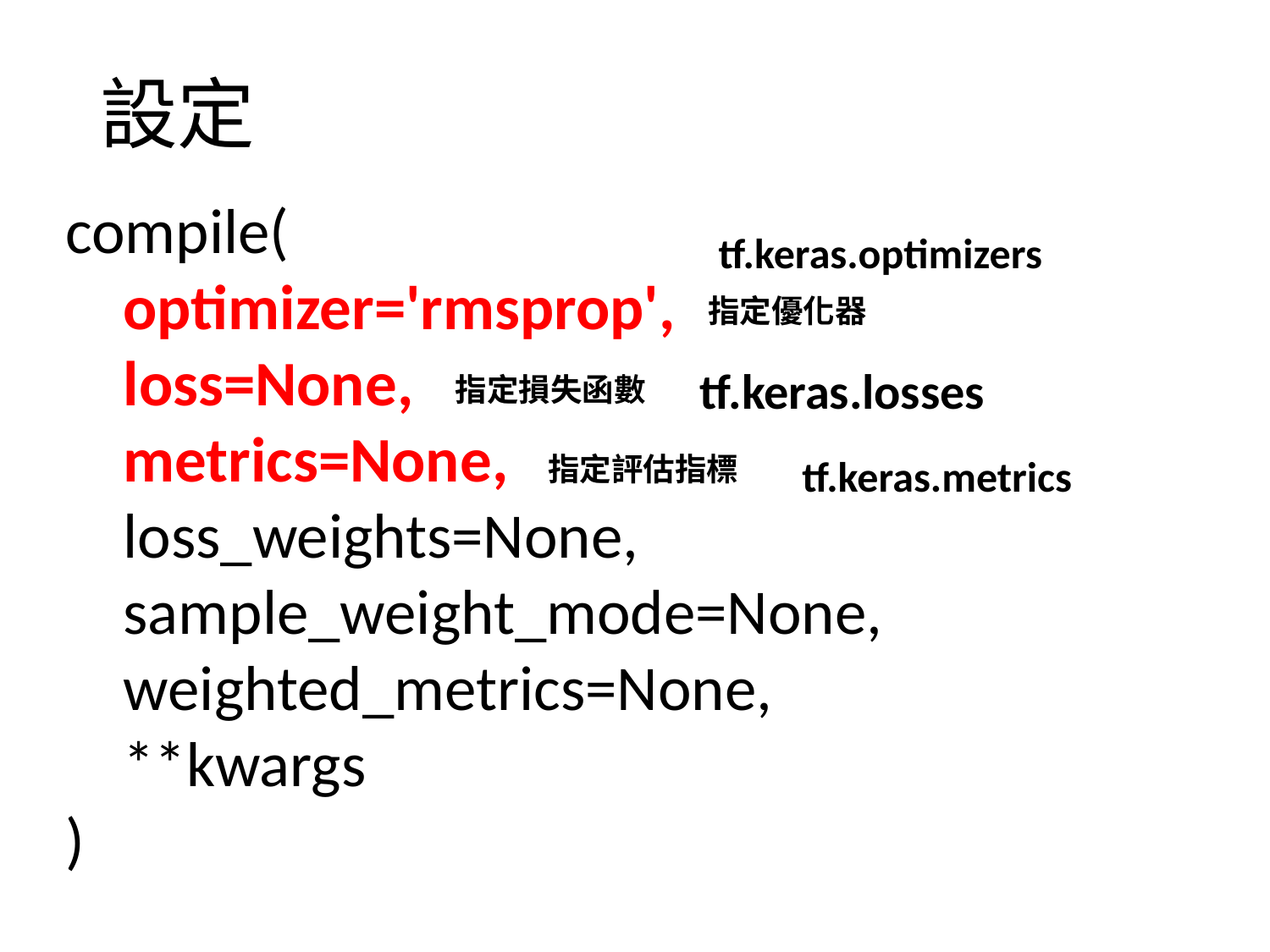

# 設定
compile(
    optimizer='rmsprop',
    loss=None,
    metrics=None,
    loss_weights=None,
    sample_weight_mode=None,
    weighted_metrics=None,
    **kwargs
)
tf.keras.optimizers
指定優化器
tf.keras.losses
指定損失函數
tf.keras.metrics
指定評估指標